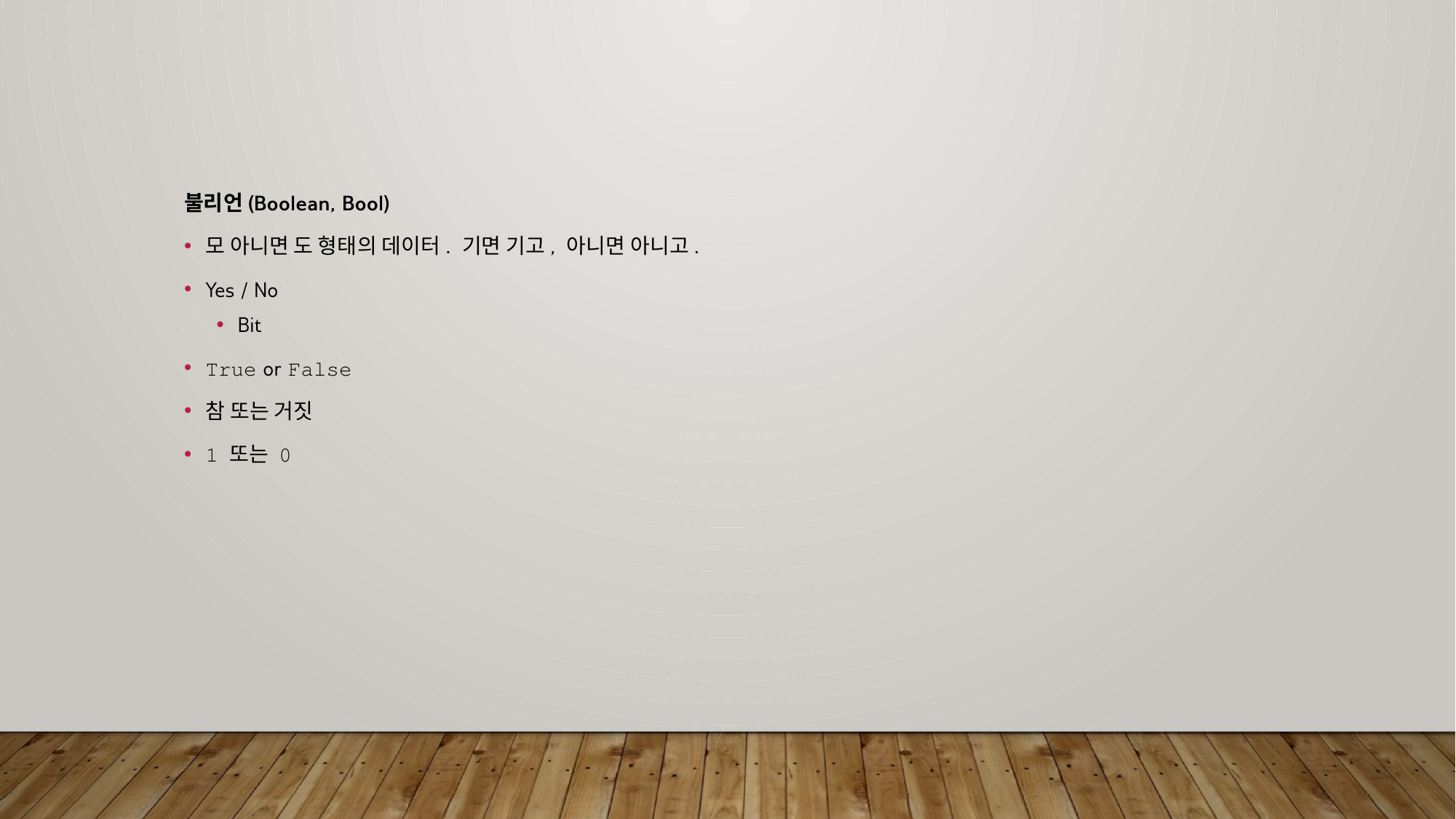

불리언(Boolean, Bool)
모 아니면 도 형태의 데이터. 기면 기고, 아니면 아니고.
Yes / No
Bit
True or False
참 또는 거짓
1 또는 0